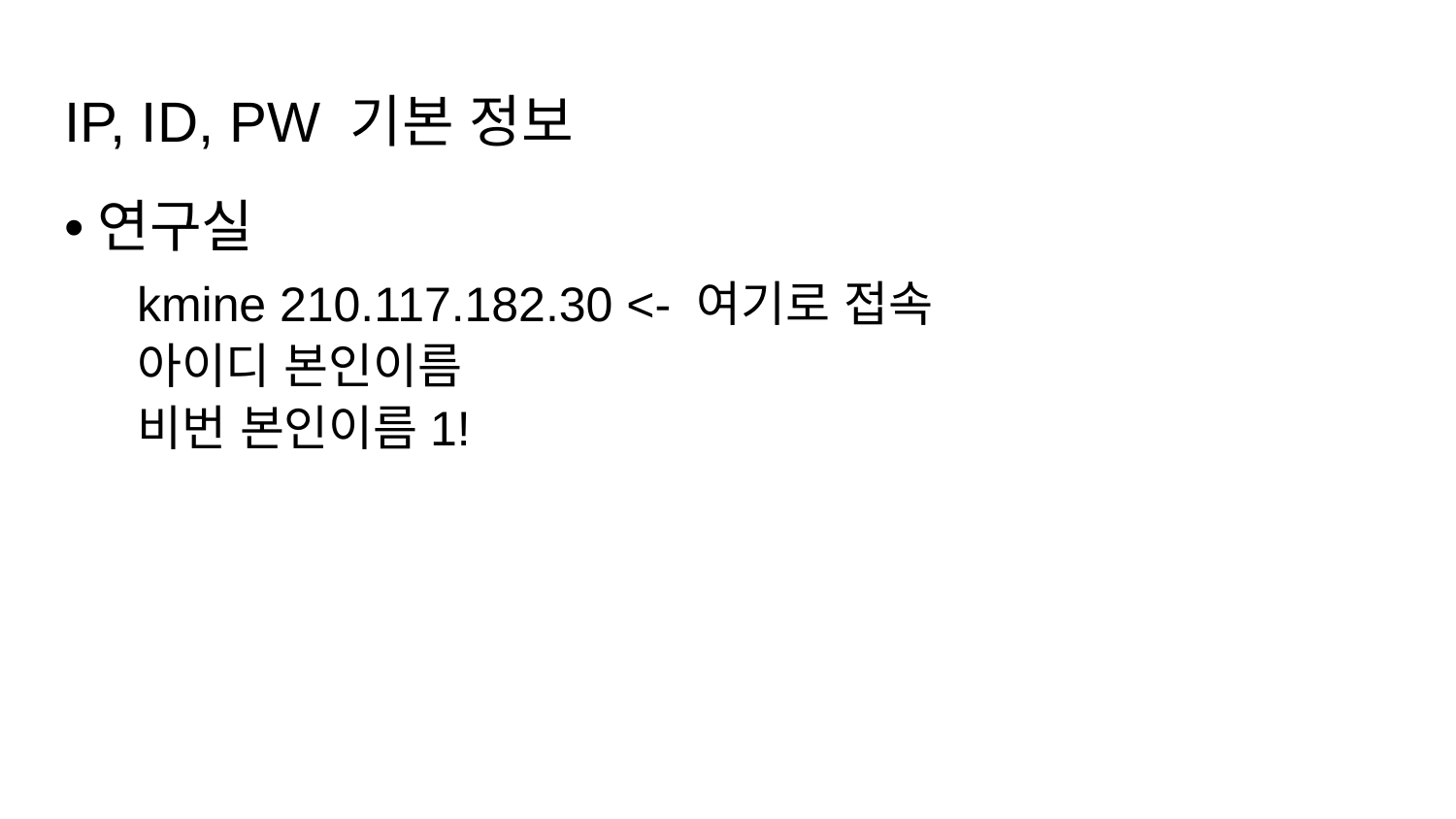

# IP, ID, PW 기본 정보
•연구실
kmine 210.117.182.30 <- 여기로 접속
아이디 본인이름
비번 본인이름1!